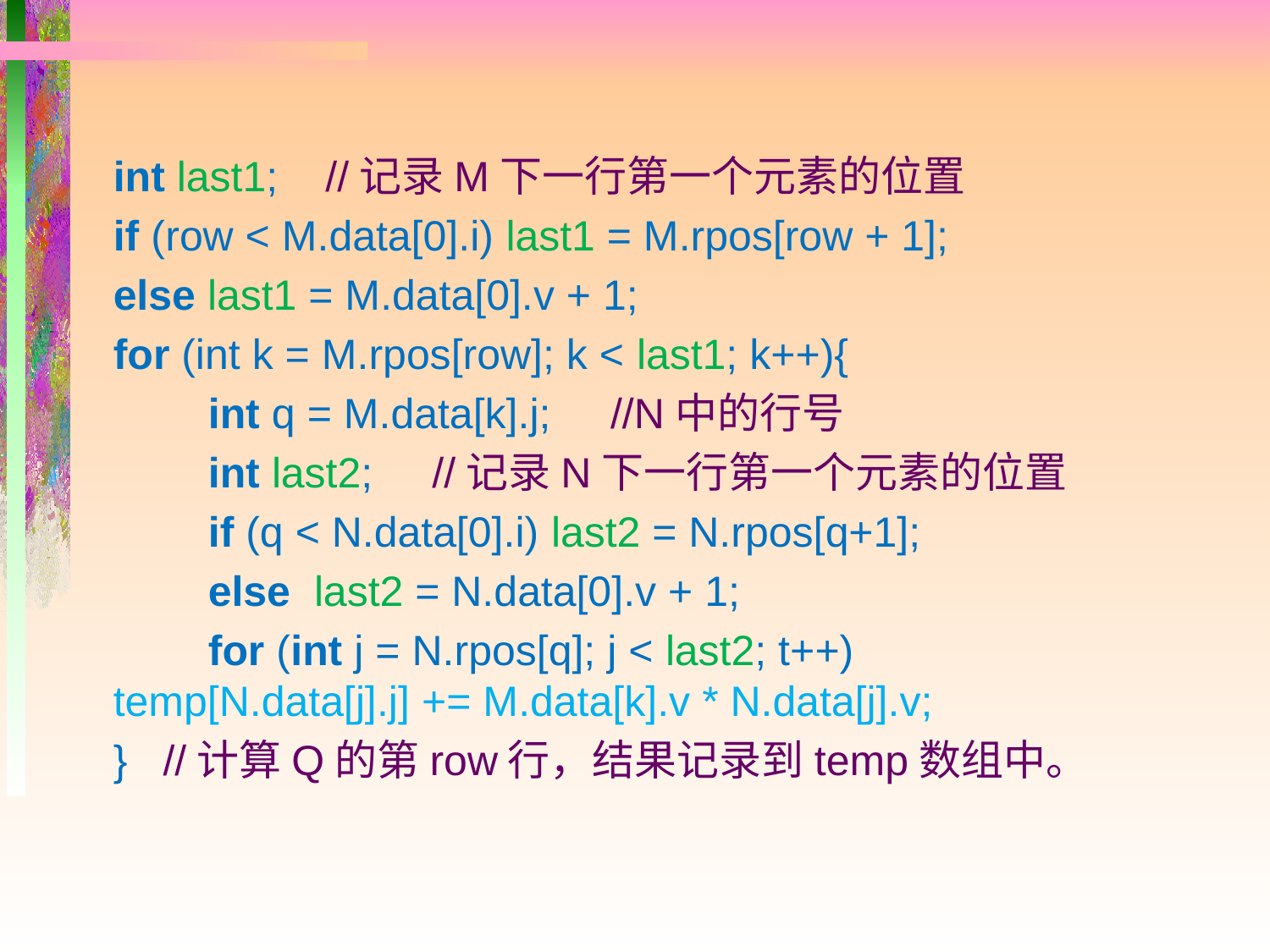

# int last1;    //记录M下一行第一个元素的位置
if (row < M.data[0].i) last1 = M.rpos[row + 1];
else last1 = M.data[0].v + 1;
for (int k = M.rpos[row]; k < last1; k++){
        int q = M.data[k].j;     //N中的行号
        int last2;     //记录N下一行第一个元素的位置
        if (q < N.data[0].i) last2 = N.rpos[q+1];
        else  last2 = N.data[0].v + 1;
        for (int j = N.rpos[q]; j < last2; t++) 	temp[N.data[j].j] += M.data[k].v * N.data[j].v;
}   //计算Q的第row行，结果记录到temp数组中。